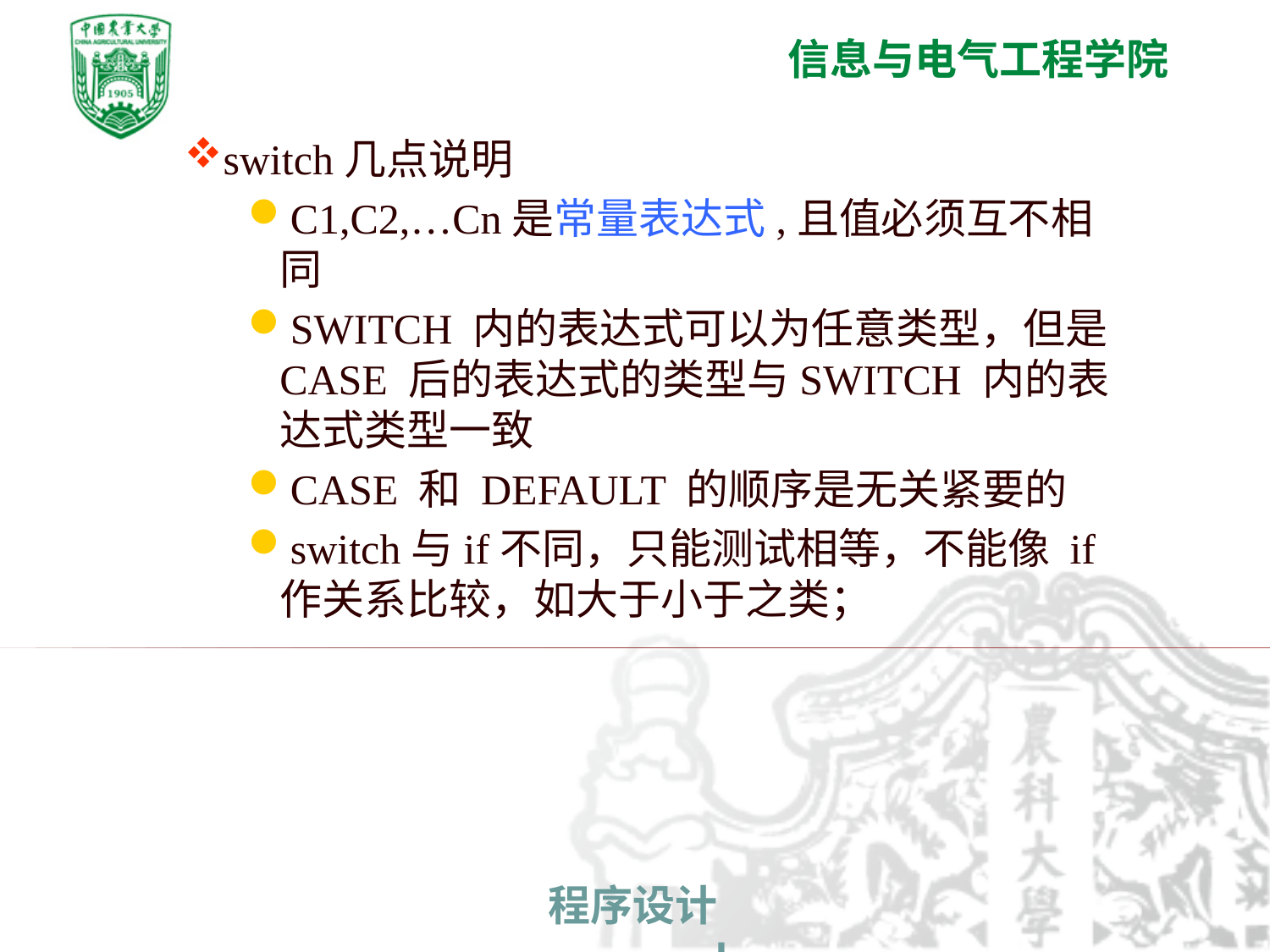

switch几点说明
C1,C2,…Cn是常量表达式,且值必须互不相同
SWITCH 内的表达式可以为任意类型，但是CASE 后的表达式的类型与SWITCH 内的表达式类型一致
CASE 和 DEFAULT 的顺序是无关紧要的
switch与if不同，只能测试相等，不能像 if 作关系比较，如大于小于之类；